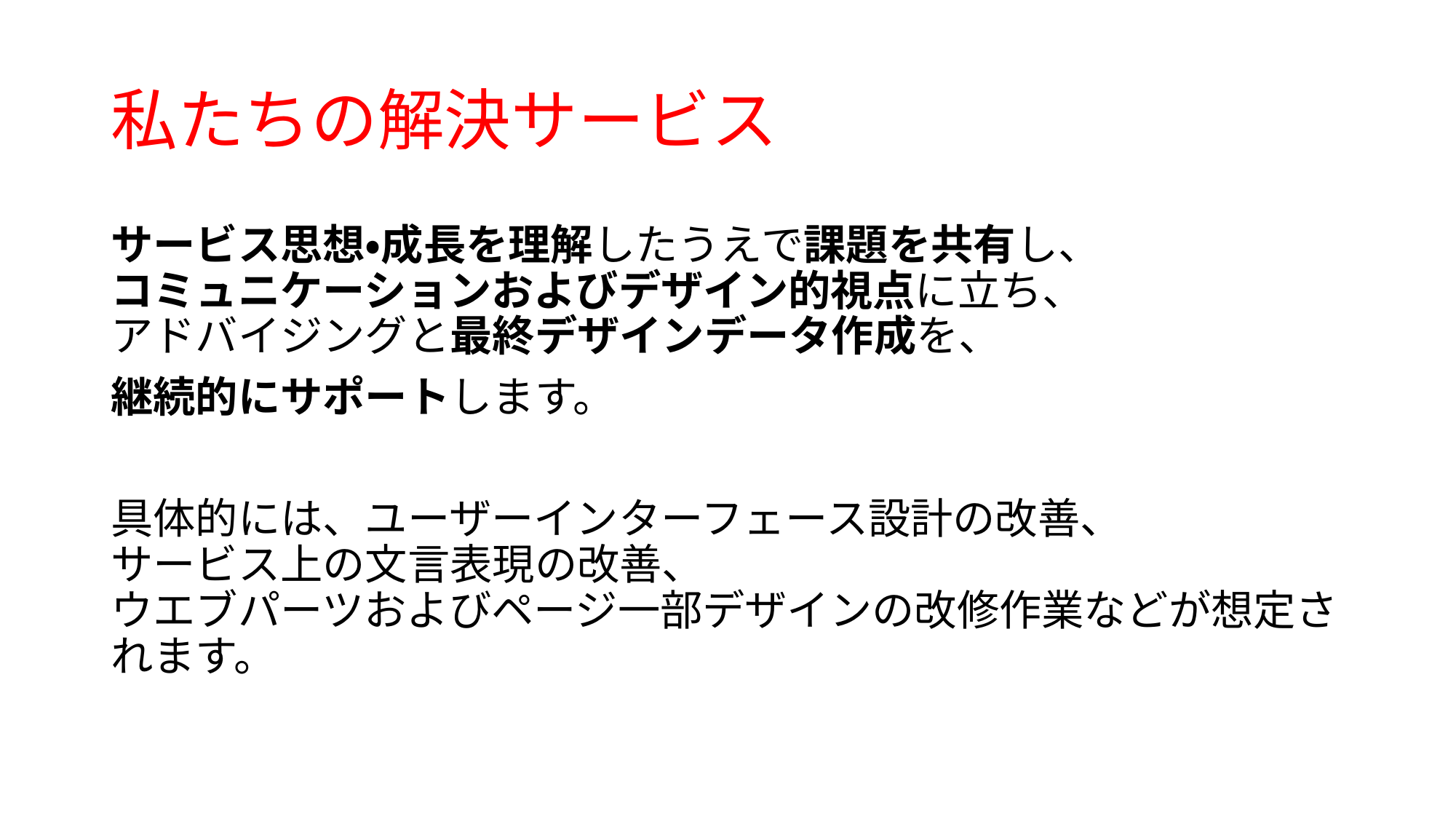

# 私たちの解決サービス
サービス思想・成長を理解したうえで課題を共有し、
コミュニケーションおよびデザイン的視点に立ち、
アドバイジングと最終デザインデータ作成を、
継続的にサポートします。

具体的には、ユーザーインターフェース設計の改善、
サービス上の文言表現の改善、
ウエブパーツおよびページ一部デザインの改修作業などが想定されます。